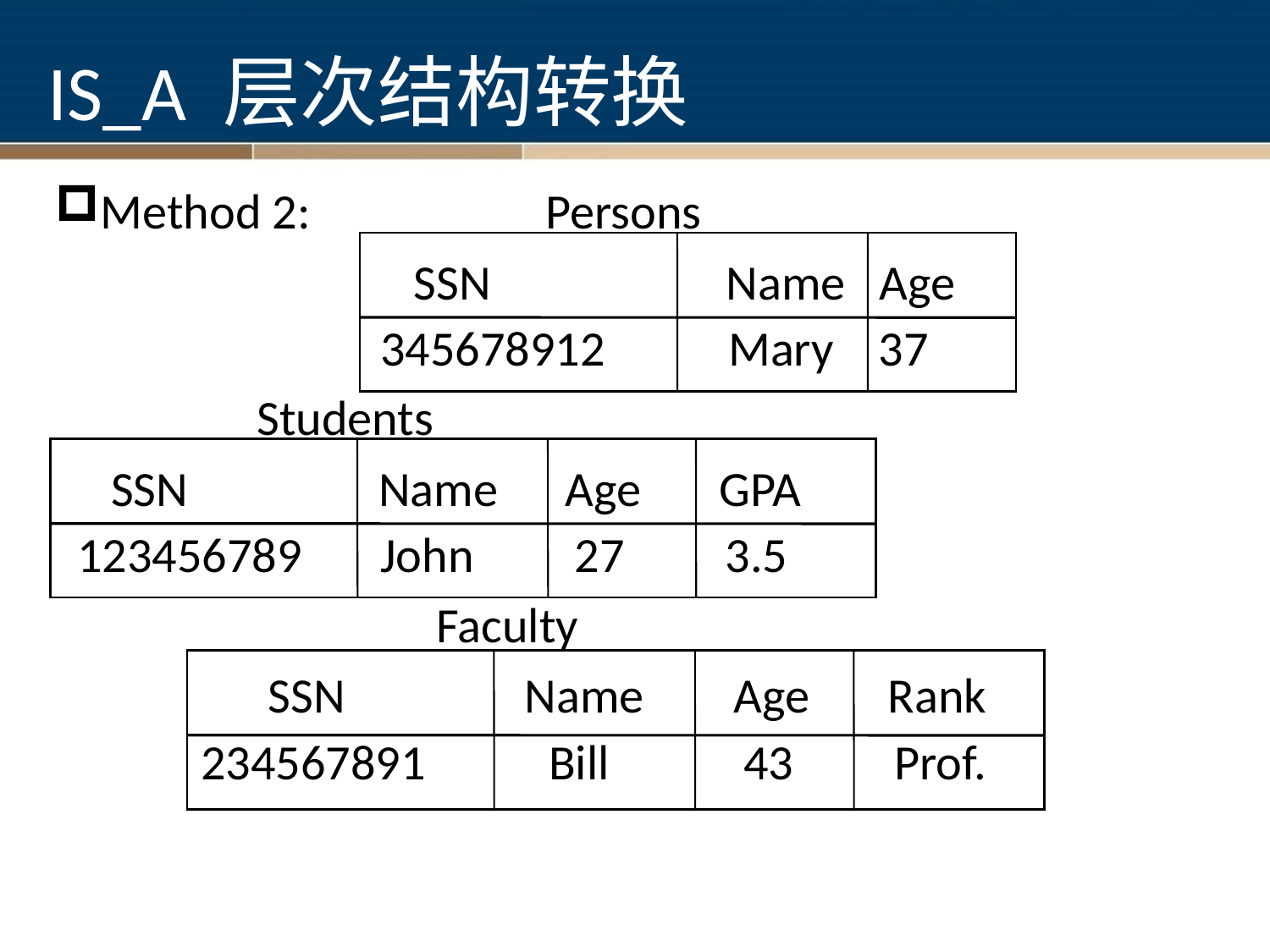

# IS_A 层次结构转换
Method 2:                     Persons
                                SSN                     Name   Age
                             345678912           Mary    37
                  Students
     SSN                 Name      Age       GPA
  123456789       John         27         3.5
                                  Faculty
                   SSN                Name        Age       Rank
             234567891           Bill            43         Prof.